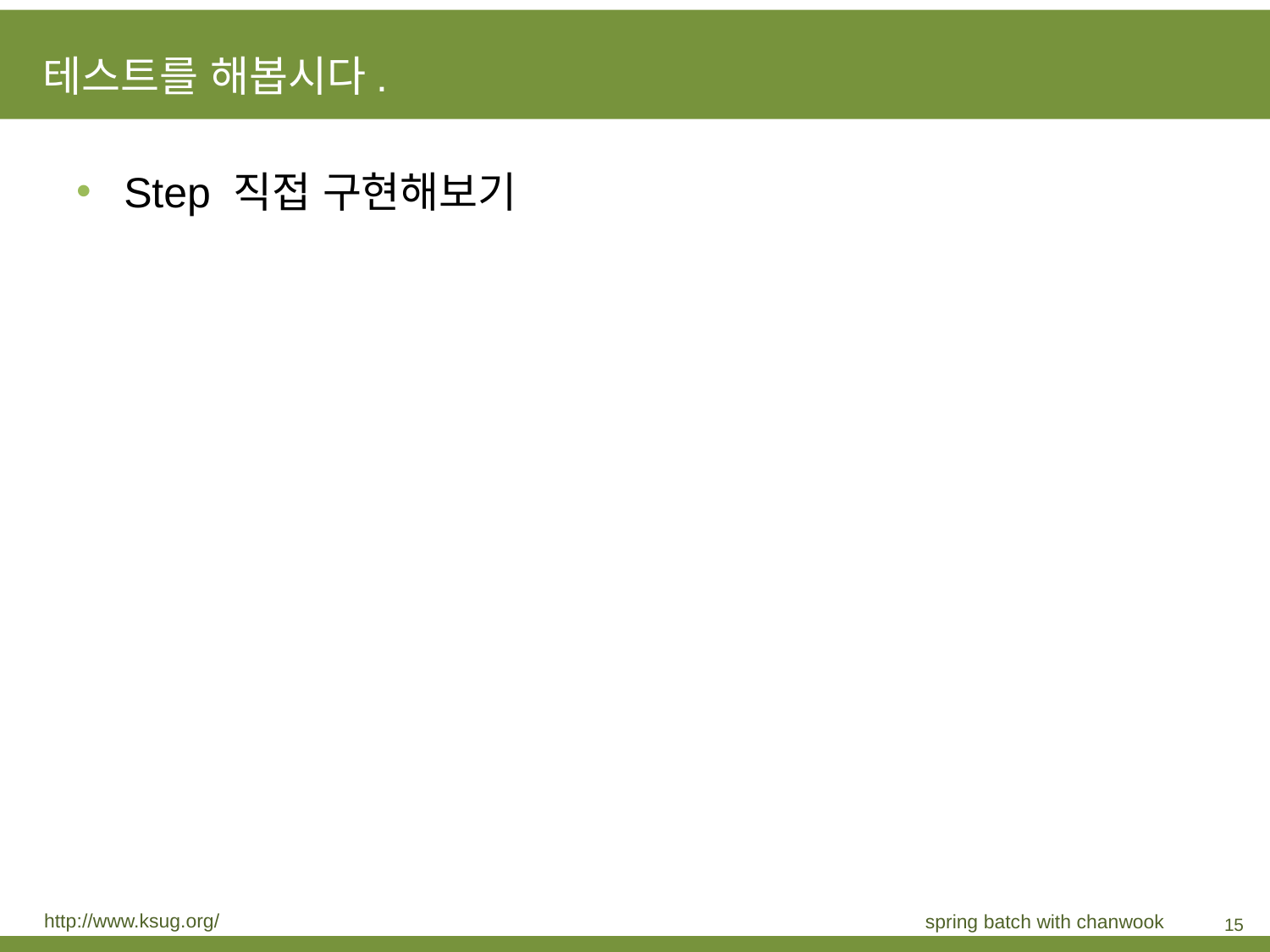

# 테스트를 해봅시다.
Step 직접 구현해보기
http://www.ksug.org/
spring batch with chanwook
15